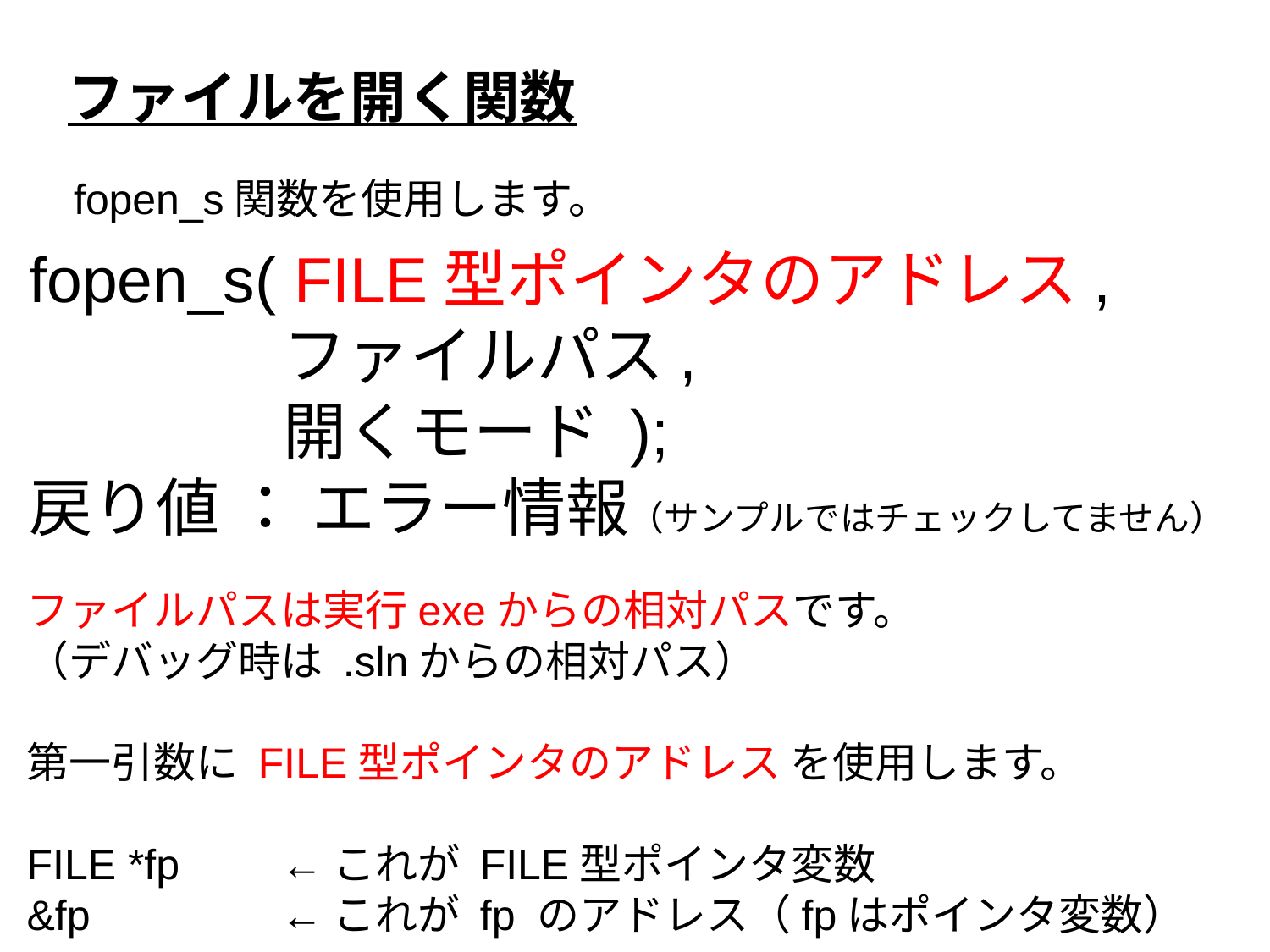

ファイルを開く関数
fopen_s関数を使用します。
fopen_s( FILE型ポインタのアドレス,
		ファイルパス,
		開くモード );
戻り値 ： エラー情報（サンプルではチェックしてません）
ファイルパスは実行exeからの相対パスです。
（デバッグ時は .slnからの相対パス）

第一引数に FILE型ポインタのアドレス を使用します。

FILE *fp 	←これが FILE型ポインタ変数
&fp		←これが fp のアドレス（fpはポインタ変数）